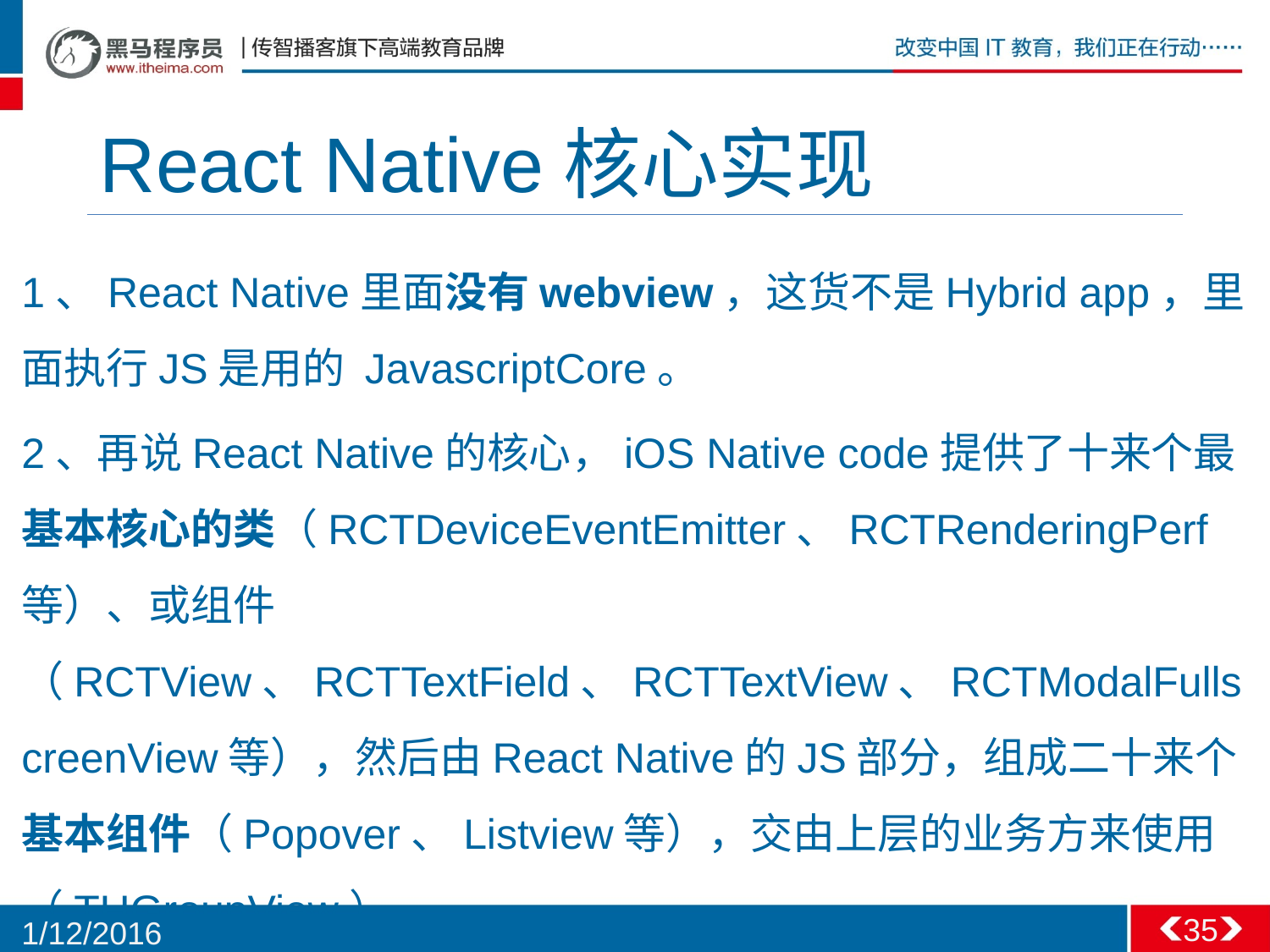

# React Native核心实现
1、React Native里面没有webview，这货不是Hybrid app，里面执行JS是用的 JavascriptCore。
2、再说React Native的核心，iOS Native code提供了十来个最基本核心的类（RCTDeviceEventEmitter、RCTRenderingPerf等）、或组件（RCTView、RCTTextField、RCTTextView、RCTModalFullscreenView等），然后由React Native的JS部分，组成二十来个基本组件（Popover、Listview等），交由上层的业务方来使用（THGroupView）。

35

1/12/2016